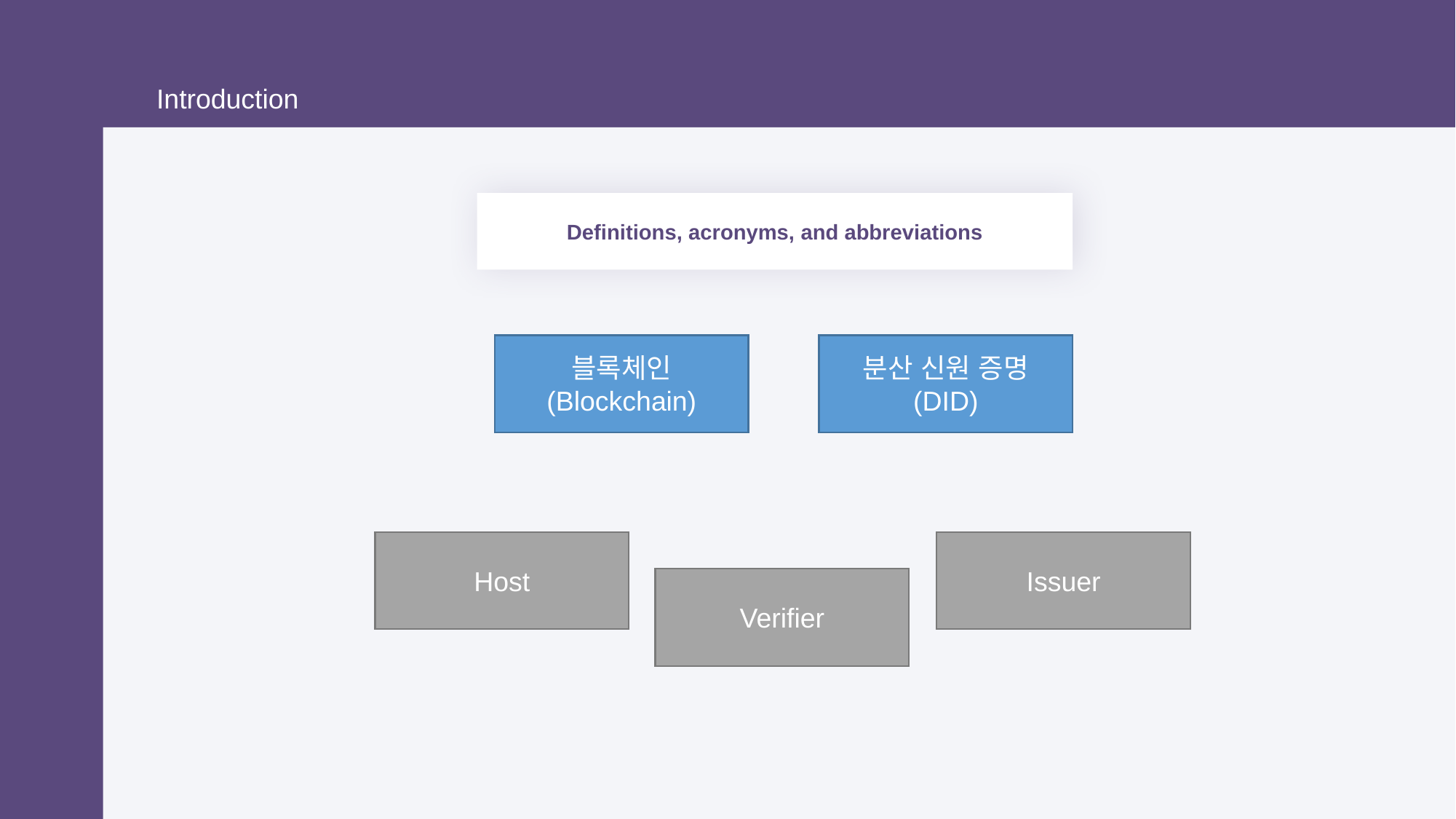

Introduction
Definitions, acronyms, and abbreviations
블록체인
(Blockchain)
분산 신원 증명
(DID)
Host
Issuer
Verifier